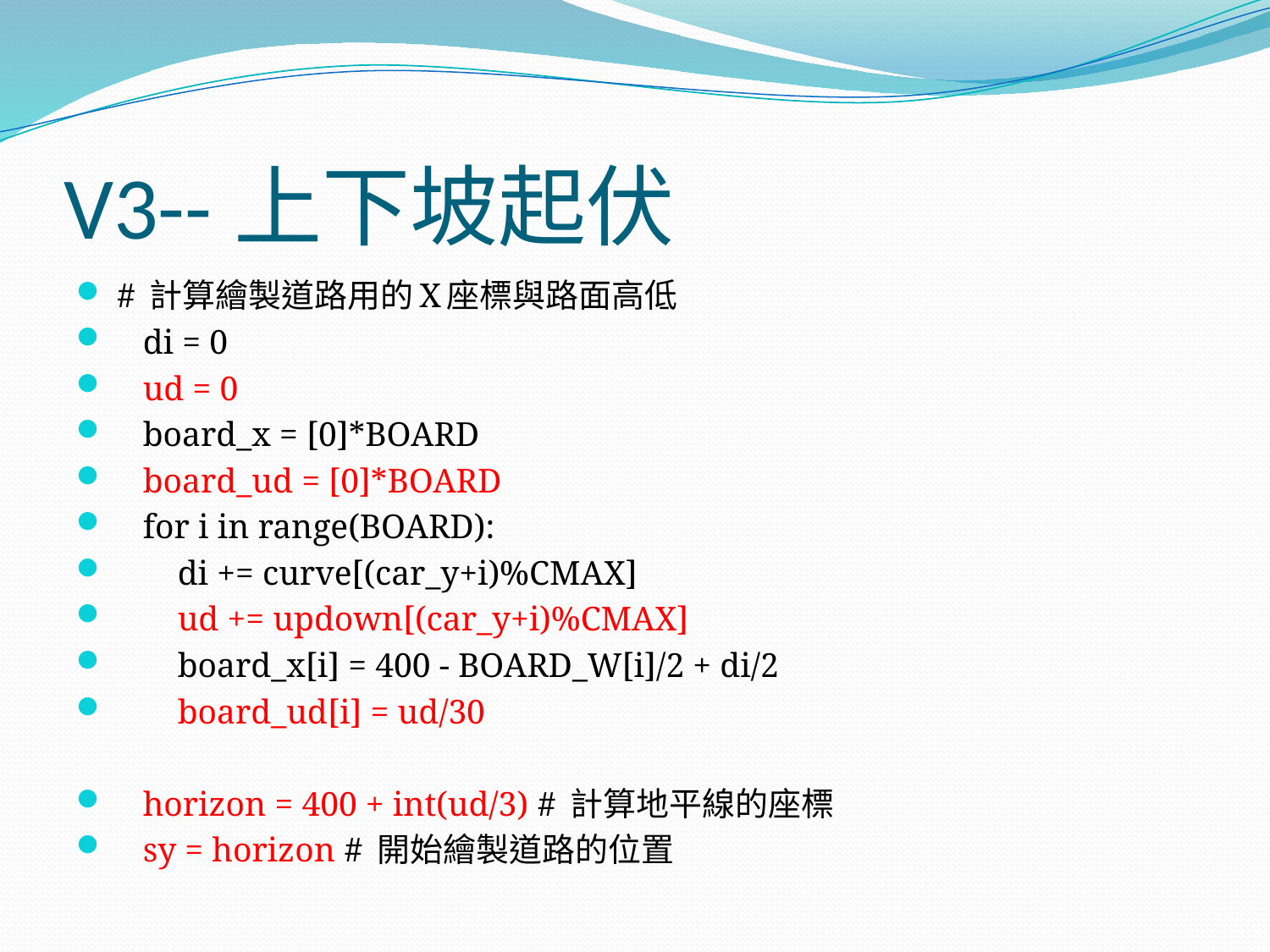

# V3--上下坡起伏
 # 計算繪製道路用的X座標與路面高低
    di = 0
    ud = 0
    board_x = [0]*BOARD
    board_ud = [0]*BOARD
    for i in range(BOARD):
        di += curve[(car_y+i)%CMAX]
        ud += updown[(car_y+i)%CMAX]
        board_x[i] = 400 - BOARD_W[i]/2 + di/2
        board_ud[i] = ud/30

    horizon = 400 + int(ud/3) # 計算地平線的座標
    sy = horizon # 開始繪製道路的位置